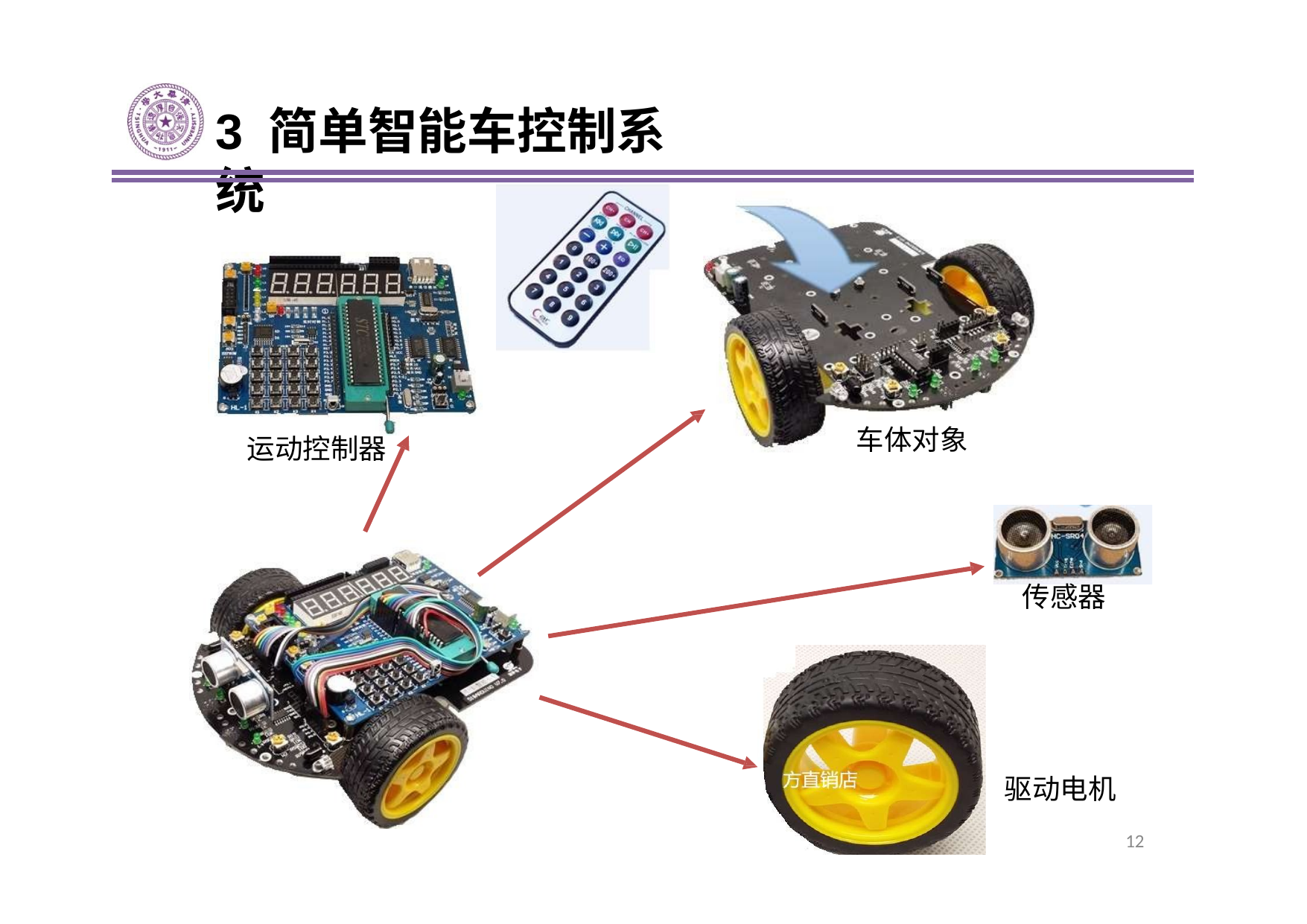

# 3 简单智能车控制系统

车体对象
运动控制器

传感器

驱动电机
12